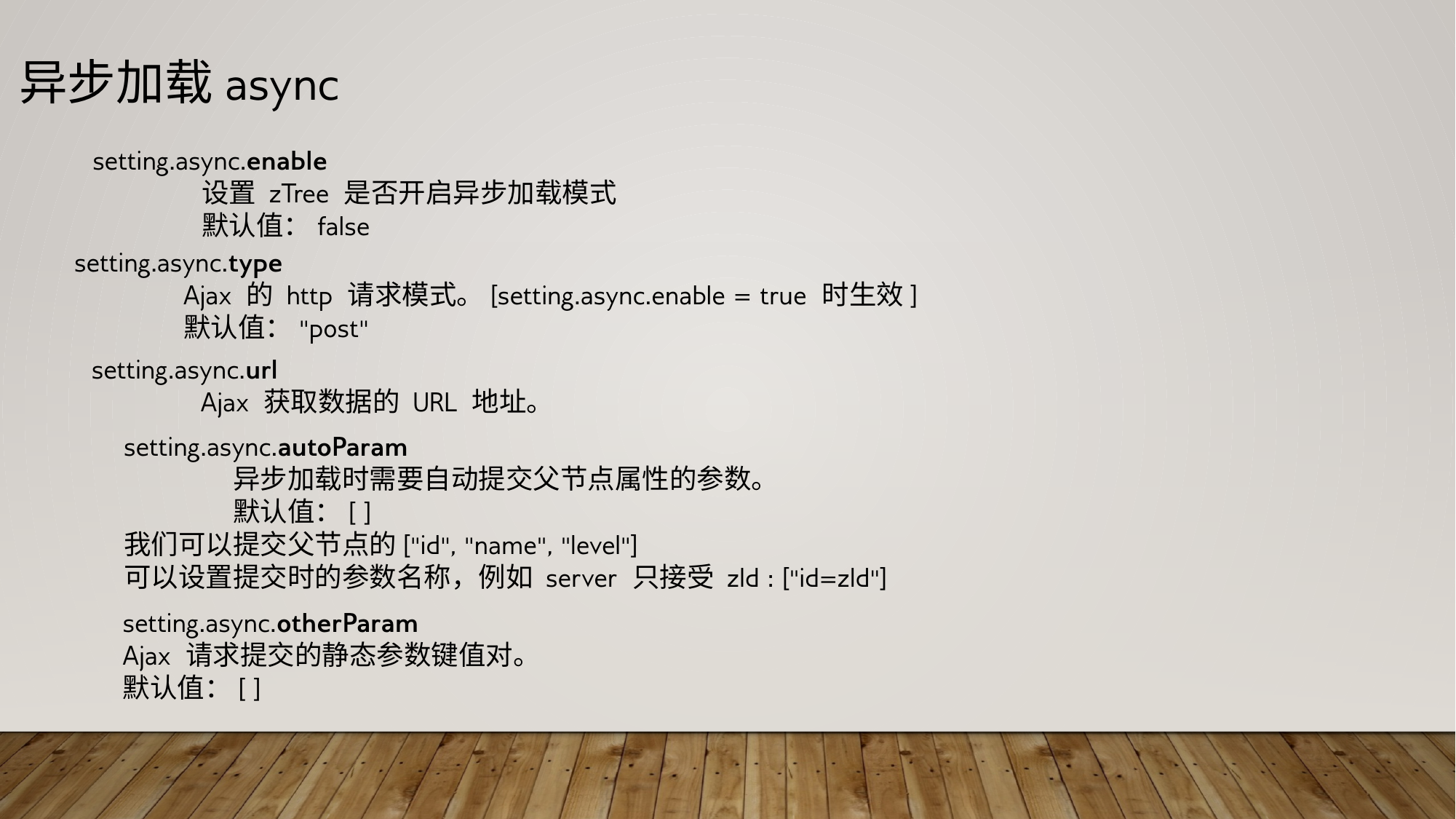

异步加载async
setting.async.enable
	设置 zTree 是否开启异步加载模式
	默认值：false
setting.async.type
	Ajax 的 http 请求模式。[setting.async.enable = true 时生效]
	默认值："post"
setting.async.url
	Ajax 获取数据的 URL 地址。
setting.async.autoParam
	异步加载时需要自动提交父节点属性的参数。
	默认值：[ ]
我们可以提交父节点的["id", "name", "level"]
可以设置提交时的参数名称，例如 server 只接受 zId : ["id=zId"]
setting.async.otherParam
Ajax 请求提交的静态参数键值对。
默认值：[ ]